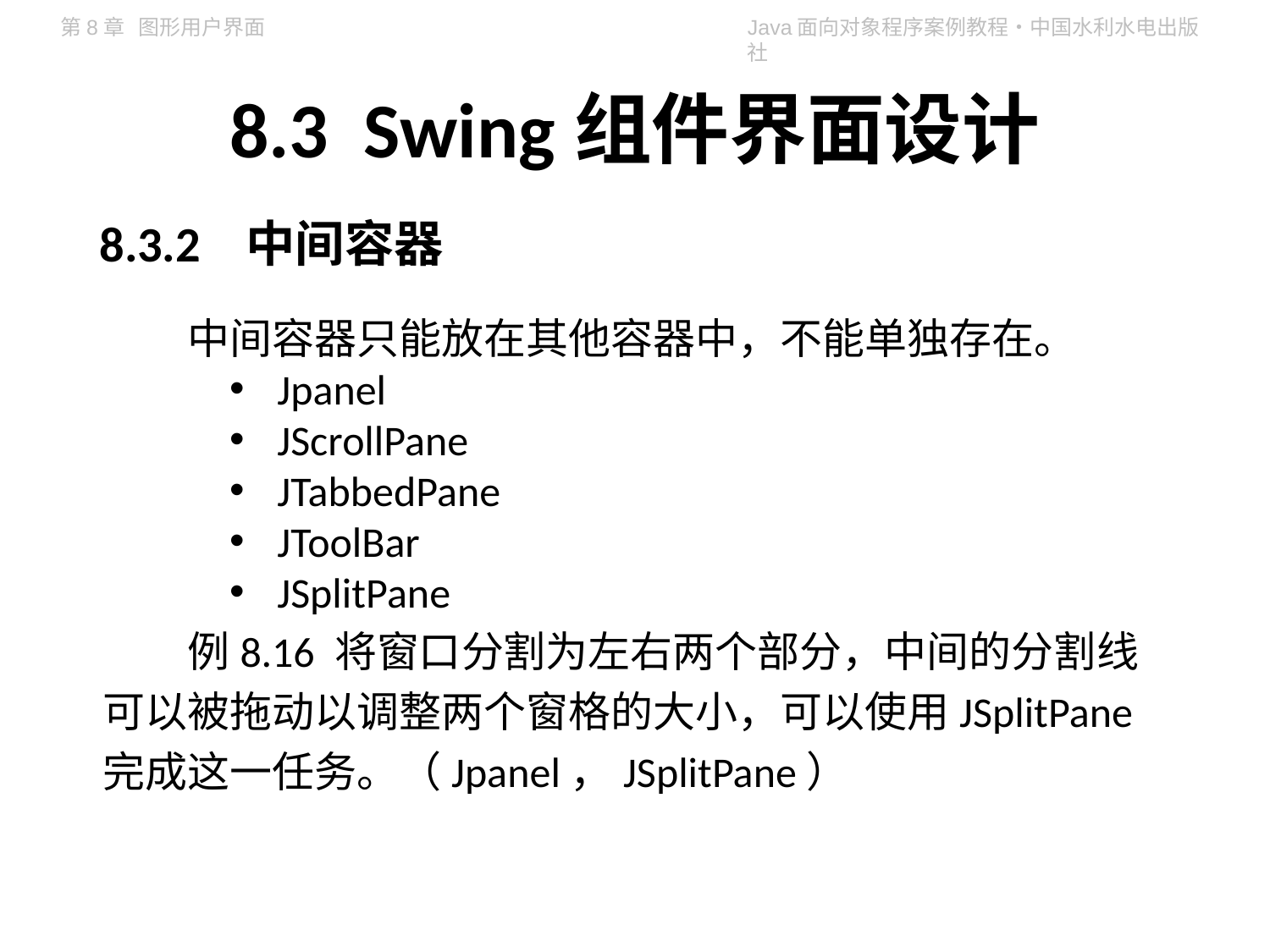

# 8.3  Swing组件界面设计
8.3.2   中间容器
中间容器只能放在其他容器中，不能单独存在。
Jpanel
JScrollPane
JTabbedPane
JToolBar
JSplitPane
例8.16 将窗口分割为左右两个部分，中间的分割线可以被拖动以调整两个窗格的大小，可以使用JSplitPane完成这一任务。（Jpanel，JSplitPane）